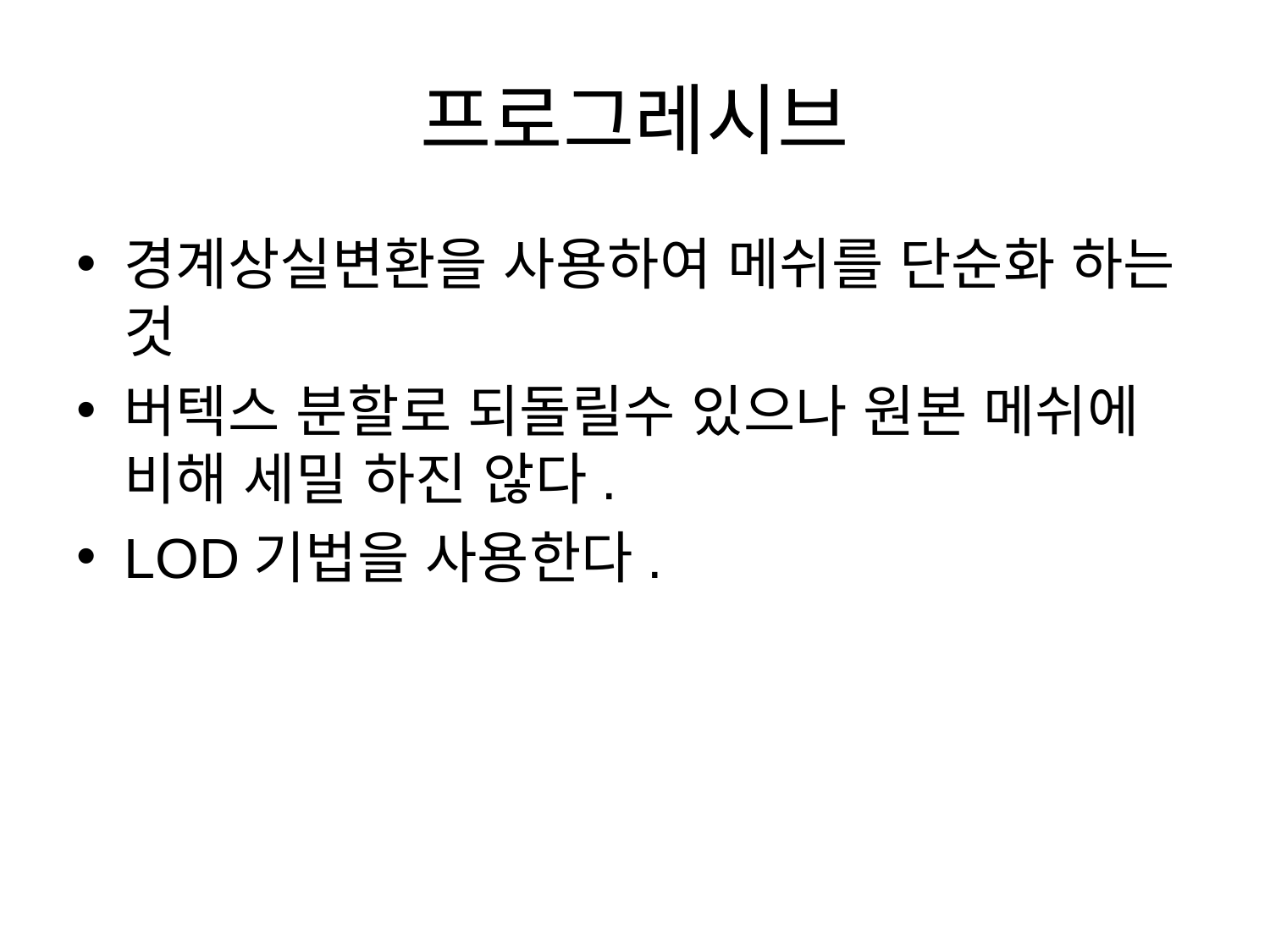

# 프로그레시브
경계상실변환을 사용하여 메쉬를 단순화 하는 것
버텍스 분할로 되돌릴수 있으나 원본 메쉬에 비해 세밀 하진 않다.
LOD기법을 사용한다.